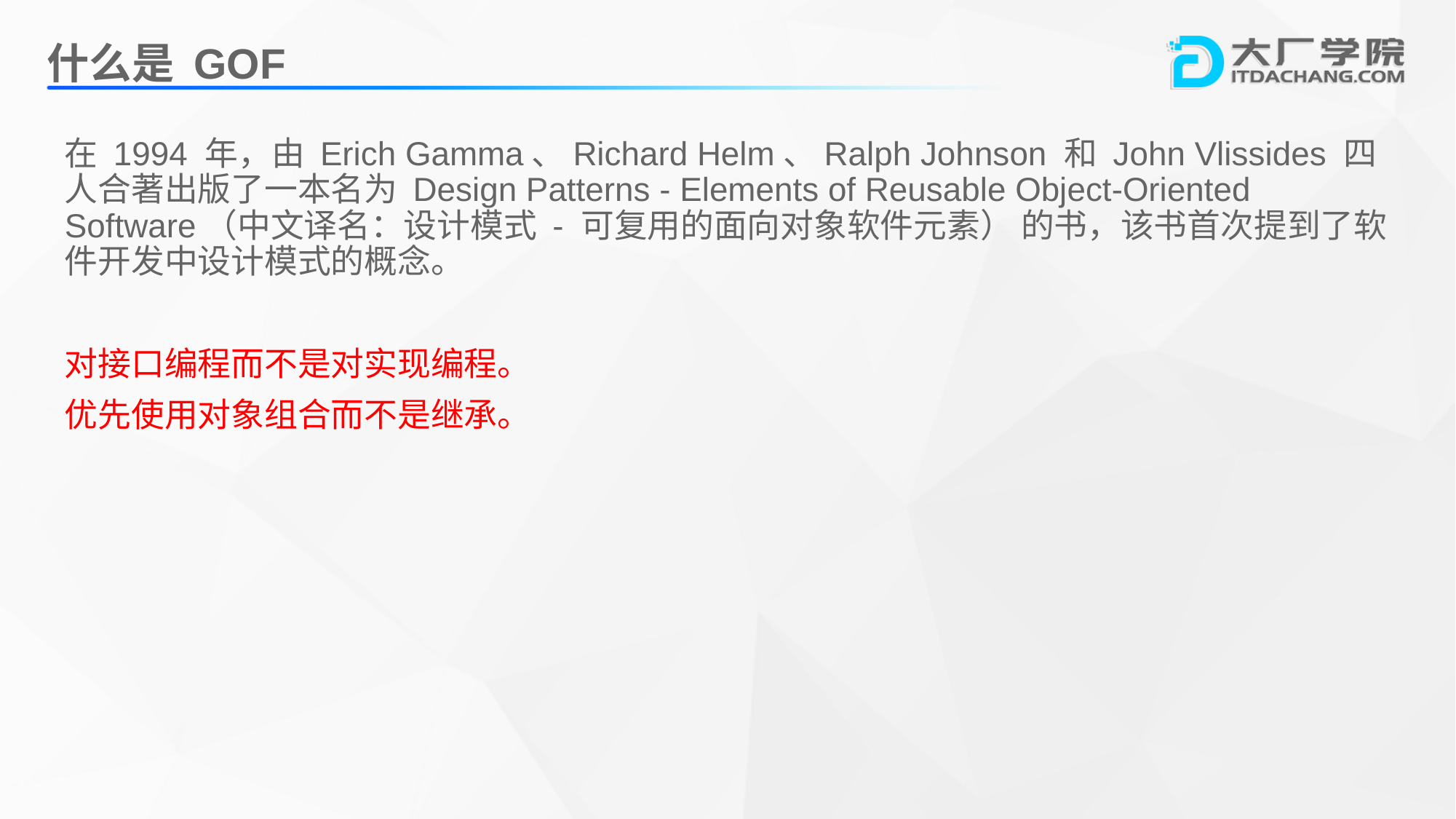

# 什么是 GOF
在 1994 年，由 Erich Gamma、Richard Helm、Ralph Johnson 和 John Vlissides 四人合著出版了一本名为 Design Patterns - Elements of Reusable Object-Oriented Software（中文译名：设计模式 - 可复用的面向对象软件元素） 的书，该书首次提到了软件开发中设计模式的概念。

对接口编程而不是对实现编程。
优先使用对象组合而不是继承。